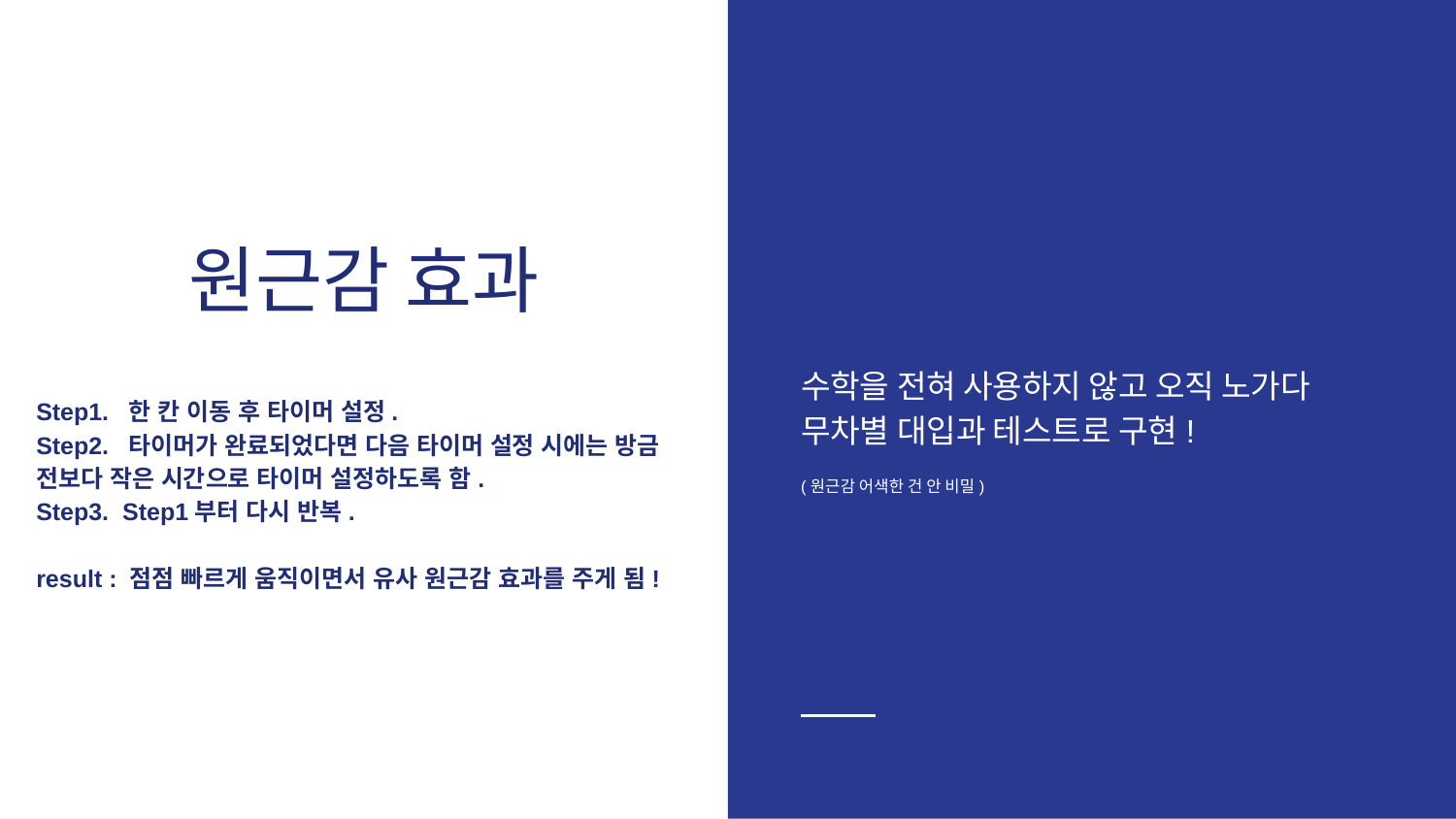

# 원근감 효과
수학을 전혀 사용하지 않고 오직 노가다 무차별 대입과 테스트로 구현!
(원근감 어색한 건 안 비밀)
Step1.  한 칸 이동 후 타이머 설정.
Step2.  타이머가 완료되었다면 다음 타이머 설정 시에는 방금 전보다 작은 시간으로 타이머 설정하도록 함.
Step3.  Step1부터 다시 반복.

result : 점점 빠르게 움직이면서 유사 원근감 효과를 주게 됨!